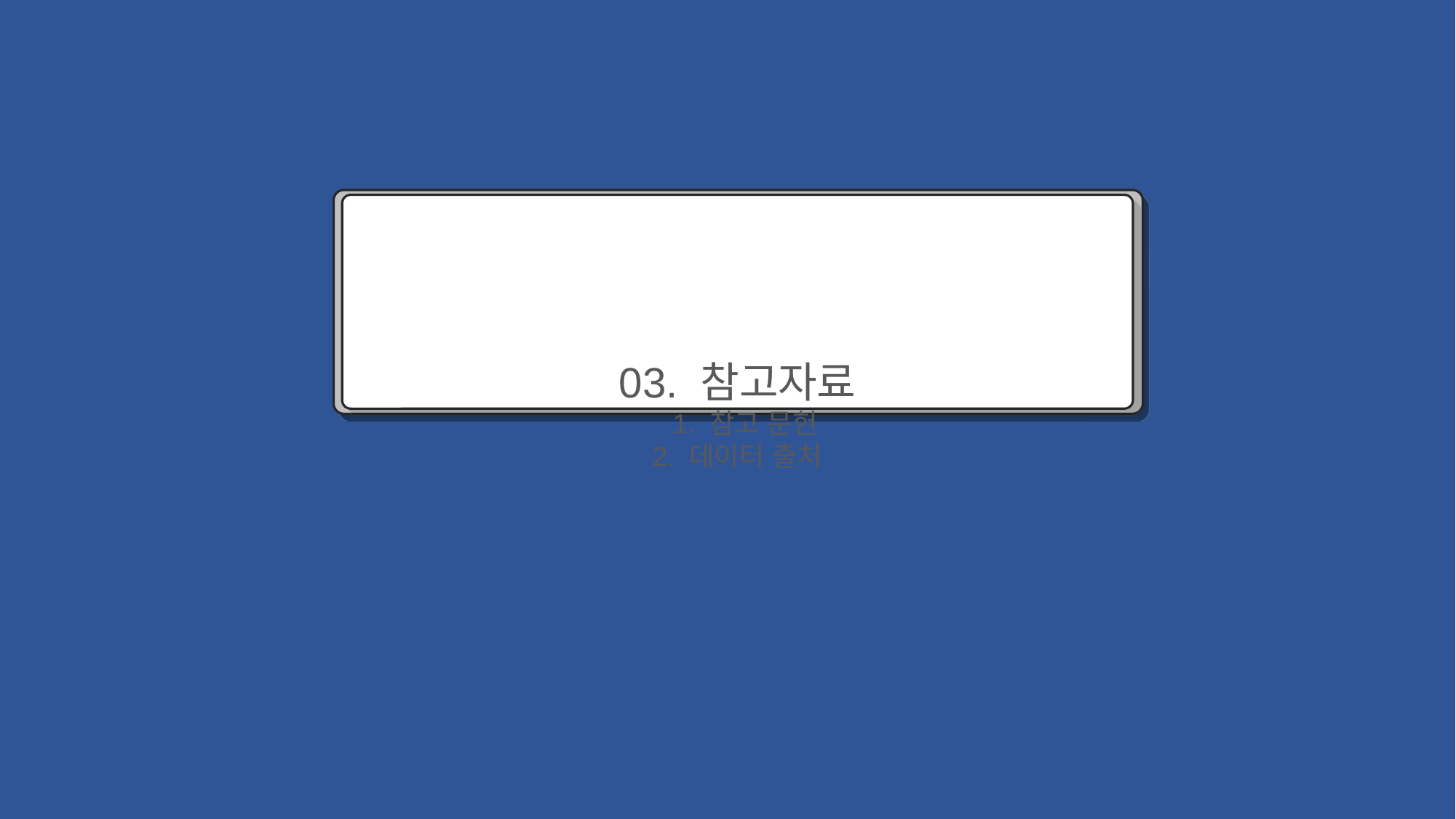

03. 참고자료
  1. 참고 문헌
2. 데이터 출처